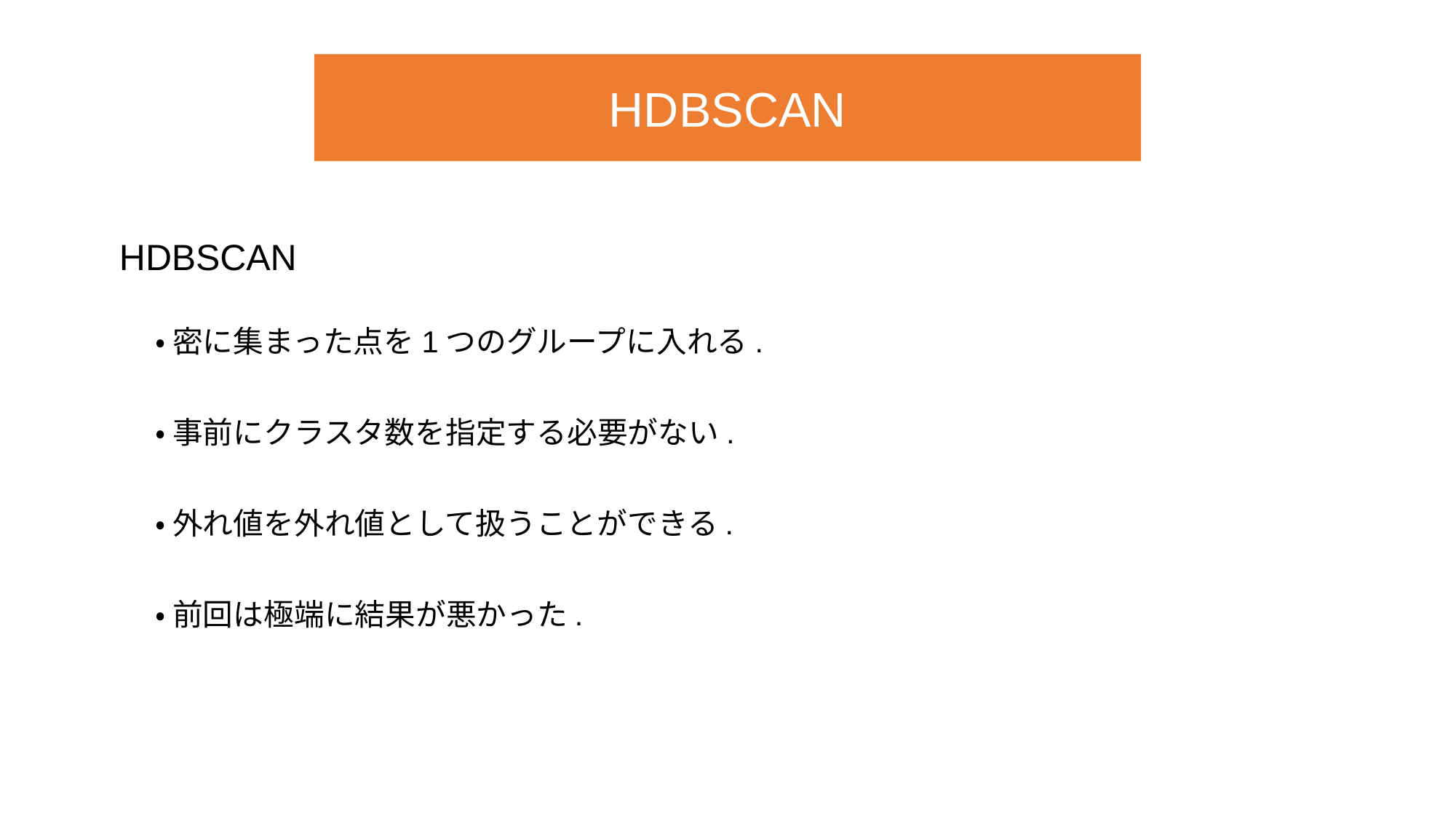

HDBSCAN
HDBSCAN
・ 密に集まった点を1つのグループに入れる.

・ 事前にクラスタ数を指定する必要がない.

・ 外れ値を外れ値として扱うことができる.

・ 前回は極端に結果が悪かった.